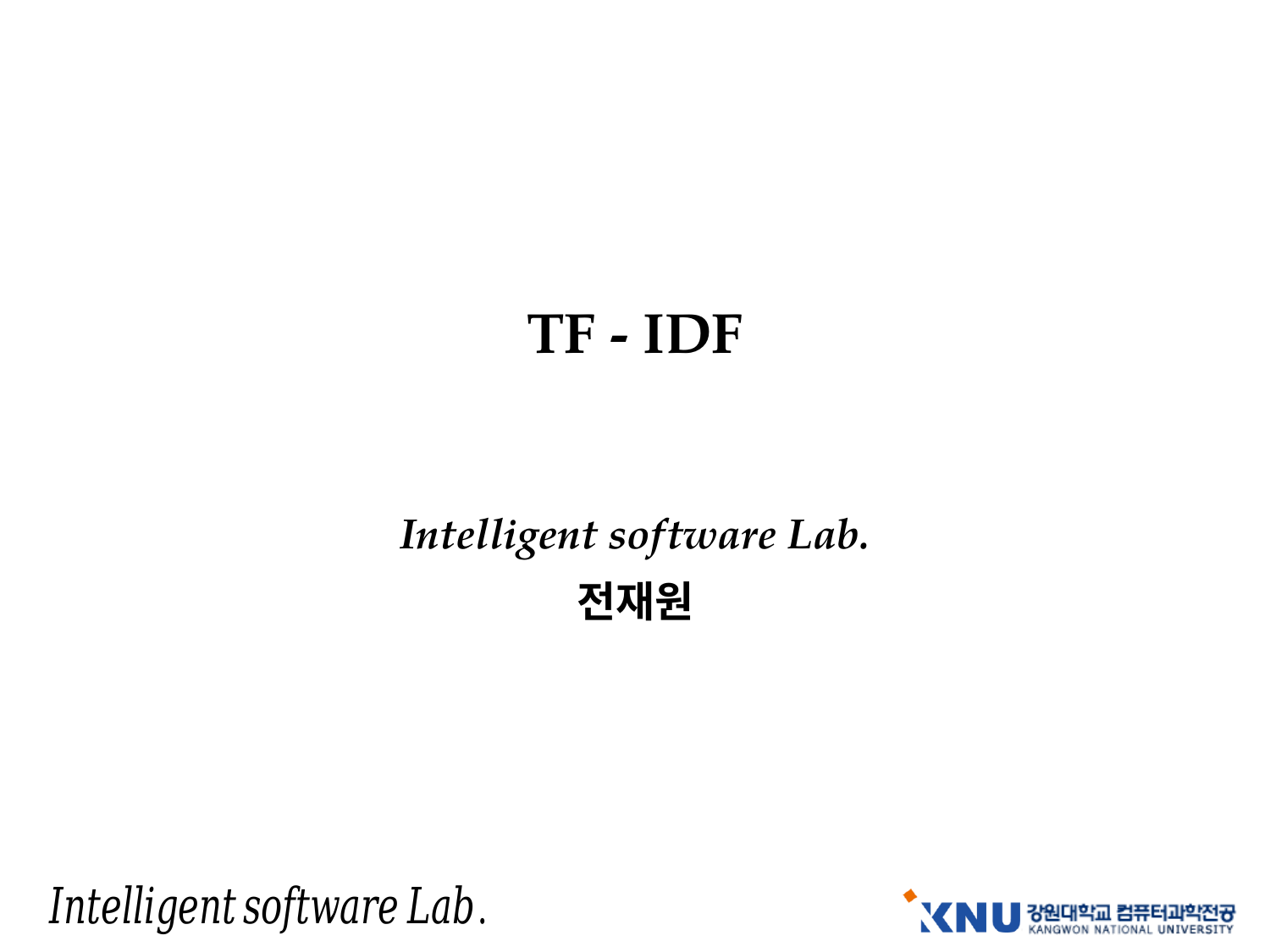

# TF - IDF
Intelligent software Lab.
전재원